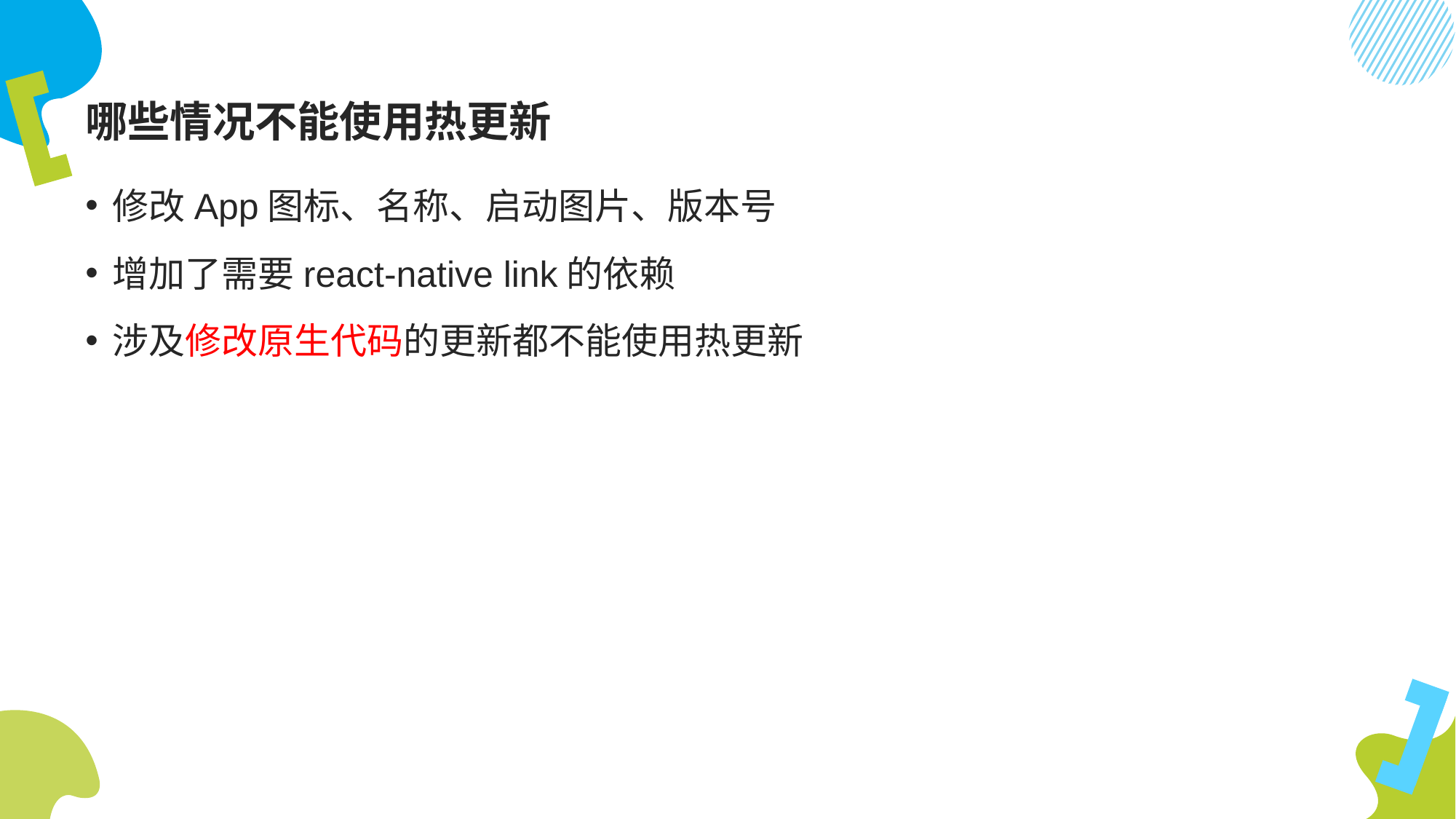

# 哪些情况不能使用热更新
修改App图标、名称、启动图片、版本号
增加了需要react-native link的依赖
涉及修改原生代码的更新都不能使用热更新